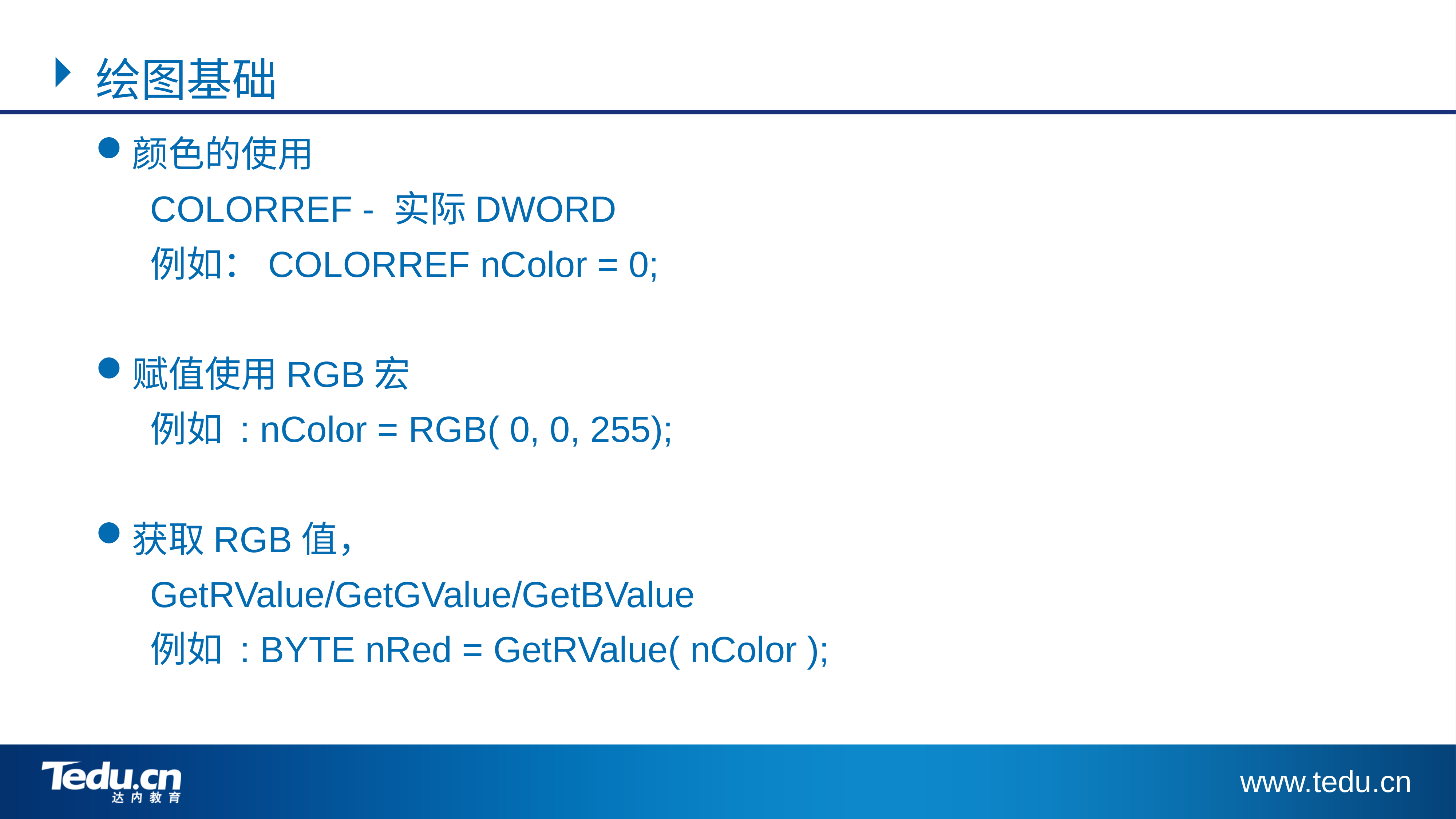

绘图基础
颜色的使用
	COLORREF - 实际DWORD
	例如：COLORREF nColor = 0;

赋值使用RGB宏
	例如 : nColor = RGB( 0, 0, 255);

获取RGB值，
	GetRValue/GetGValue/GetBValue
	例如 : BYTE nRed = GetRValue( nColor );